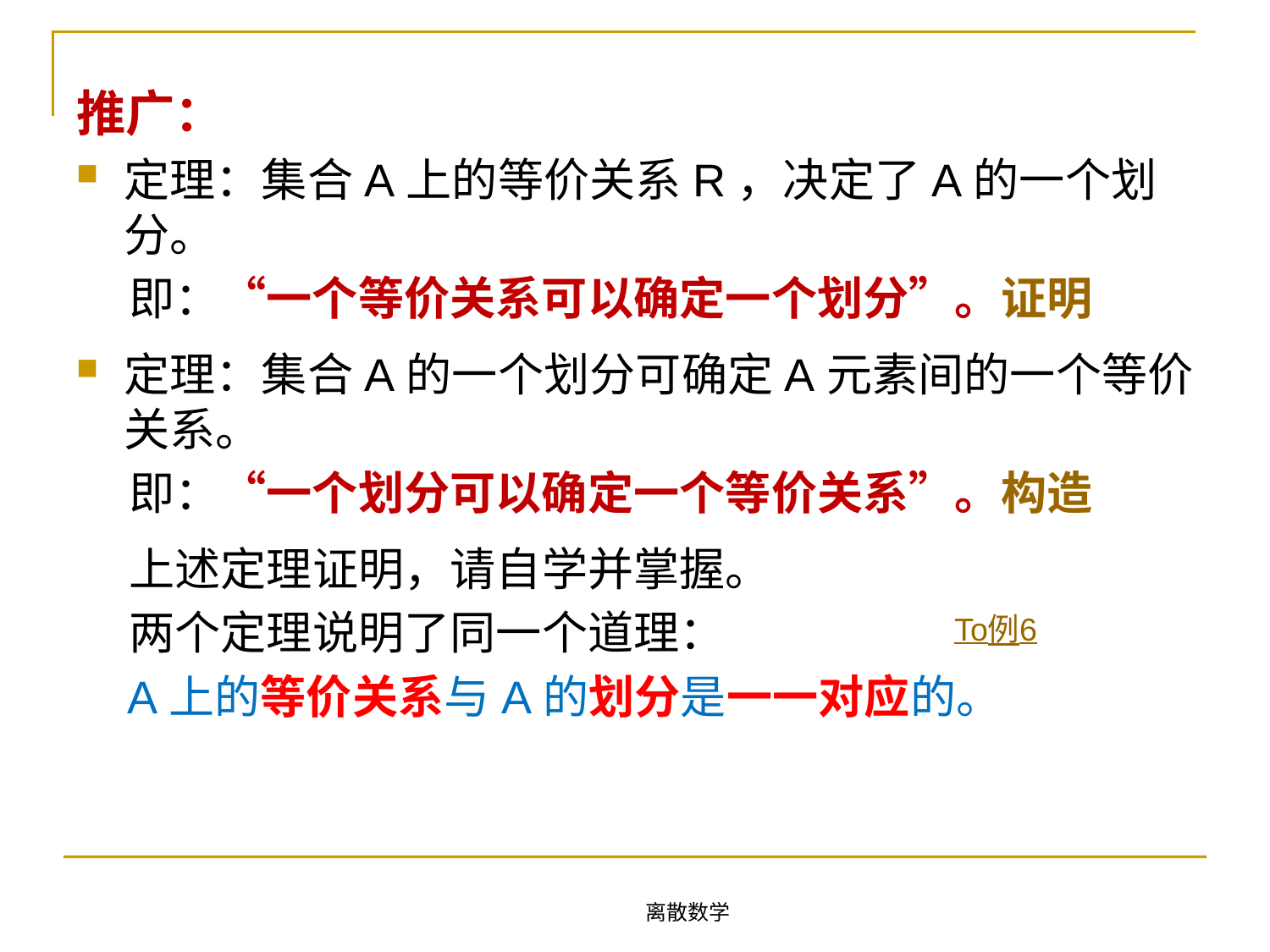

推广：
定理：集合A上的等价关系R，决定了A的一个划分。
    即：“一个等价关系可以确定一个划分”。证明
定理：集合A的一个划分可确定A元素间的一个等价关系。
    即：“一个划分可以确定一个等价关系”。构造
    上述定理证明，请自学并掌握。
    两个定理说明了同一个道理：
    A上的等价关系与A的划分是一一对应的。

To例6

离散数学
9